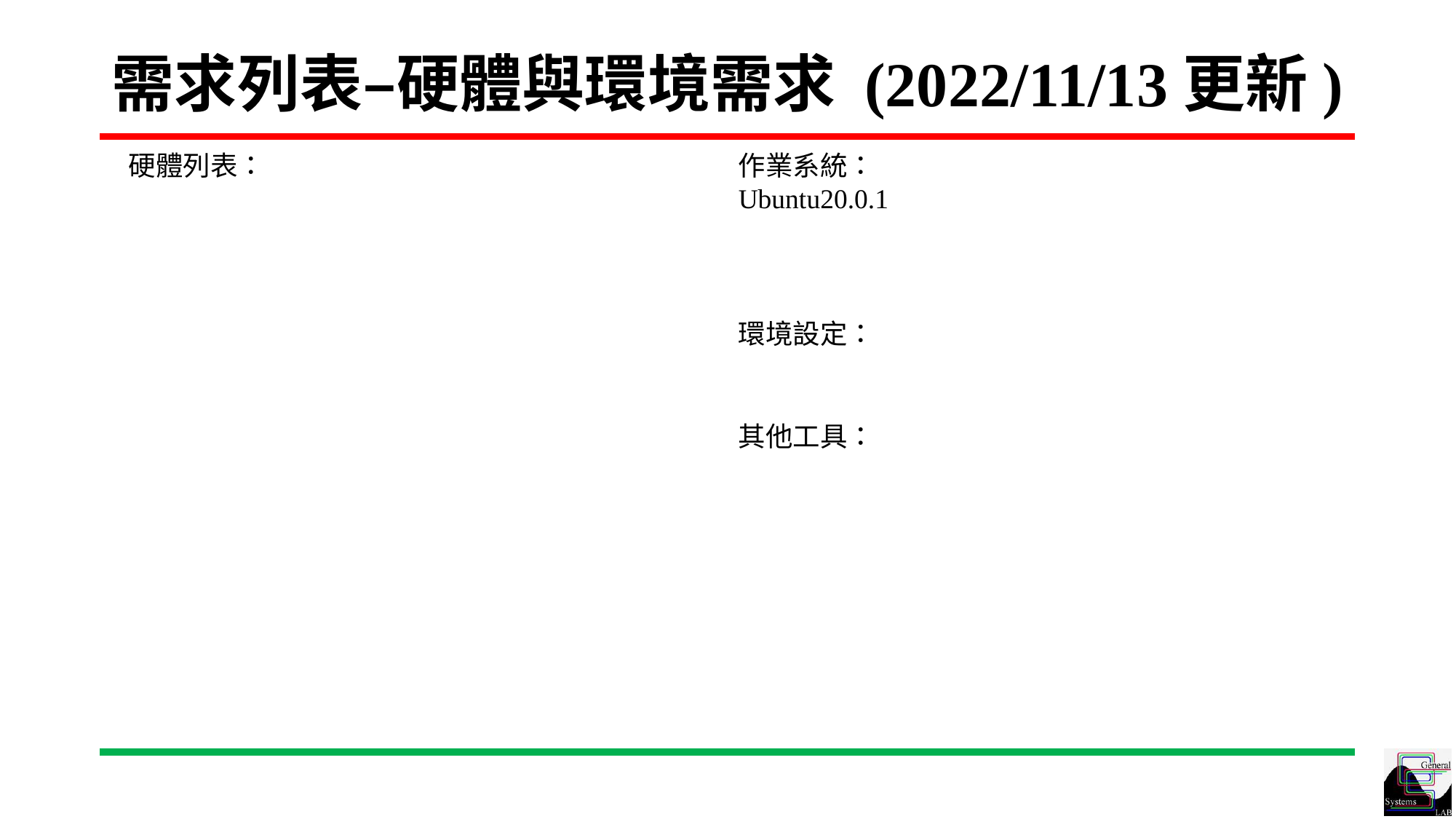

# 需求列表–硬體與環境需求 (2022/11/13更新)
硬體列表：

作業系統：
Ubuntu20.0.1
環境設定：
其他工具：